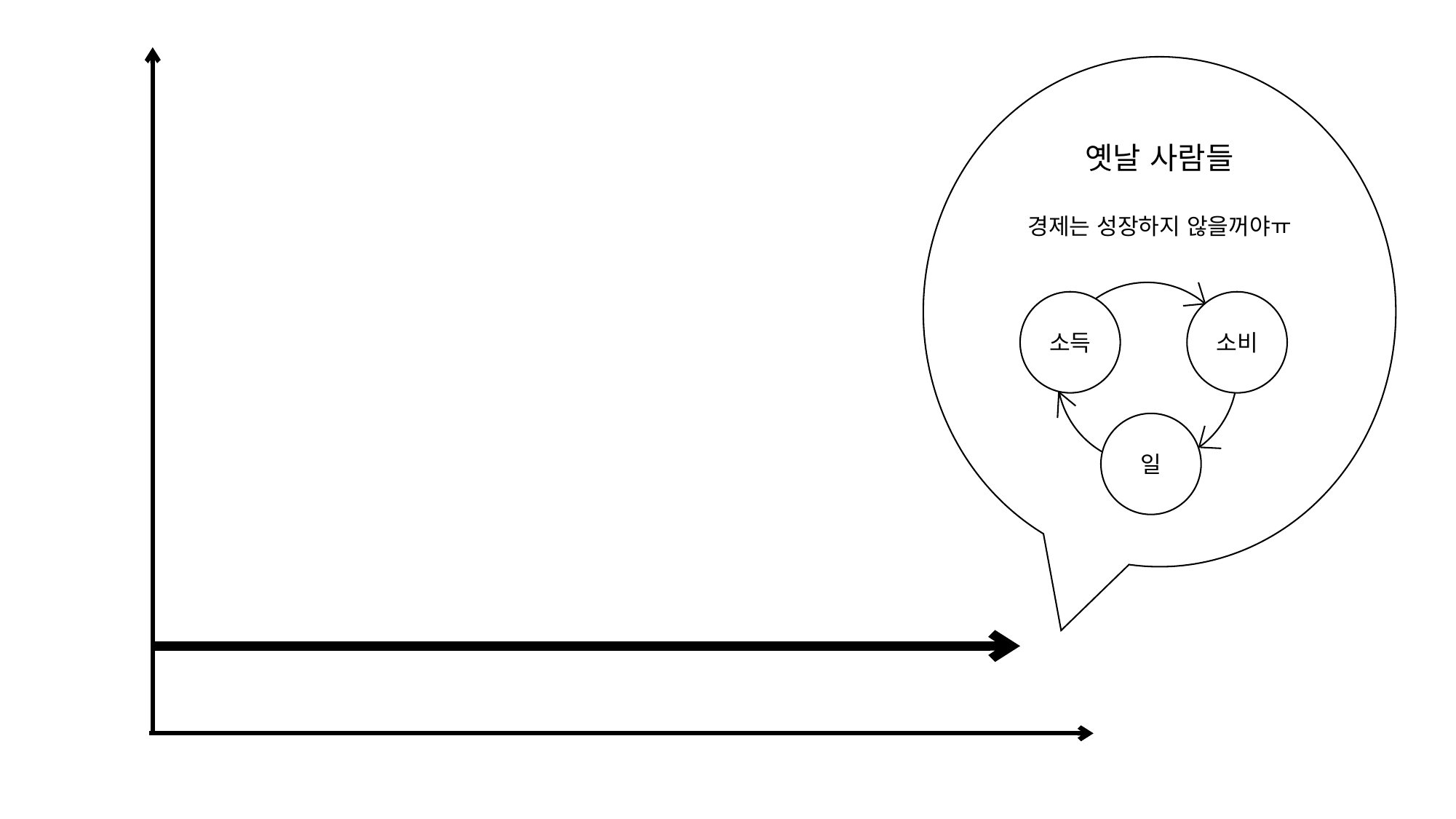

옛날 사람들

경제는 성장하지 않을꺼야ㅠ

소득
소비
일